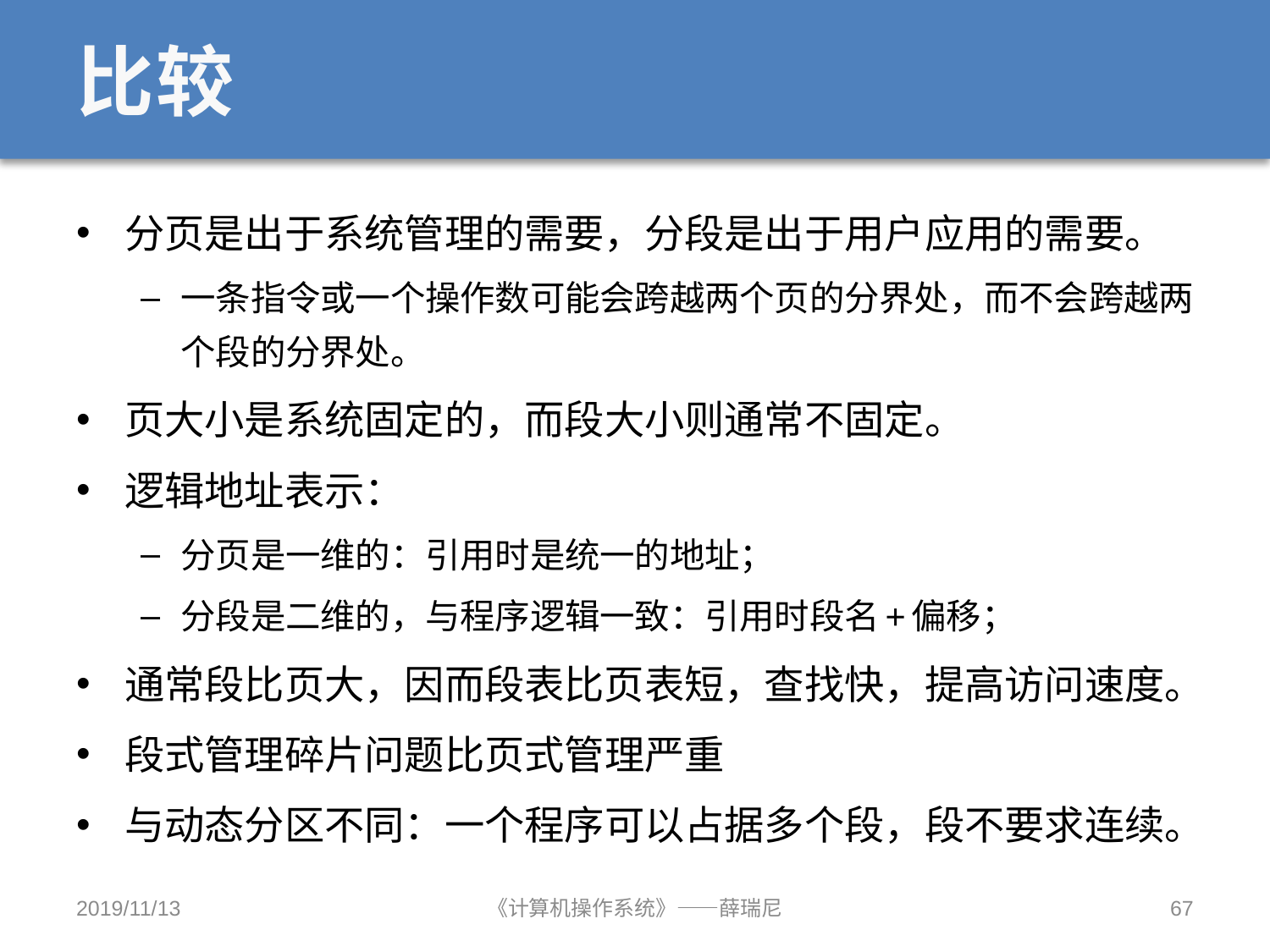

# 比较
分页是出于系统管理的需要，分段是出于用户应用的需要。
一条指令或一个操作数可能会跨越两个页的分界处，而不会跨越两个段的分界处。
页大小是系统固定的，而段大小则通常不固定。
逻辑地址表示：
分页是一维的：引用时是统一的地址；
分段是二维的，与程序逻辑一致：引用时段名+偏移；
通常段比页大，因而段表比页表短，查找快，提高访问速度。
段式管理碎片问题比页式管理严重
与动态分区不同：一个程序可以占据多个段，段不要求连续。
2019/11/13
《计算机操作系统》——薛瑞尼
67